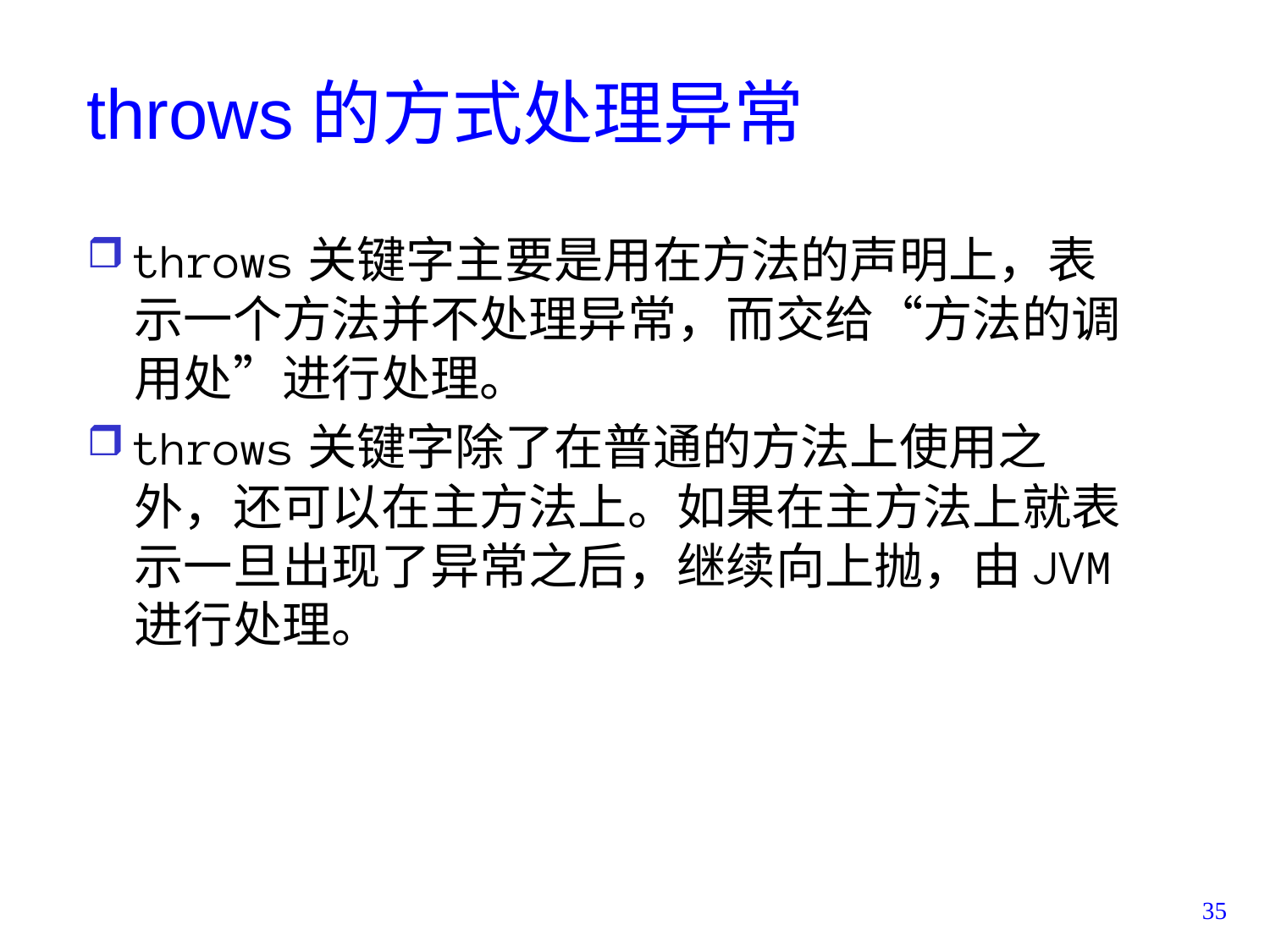

# throws的方式处理异常
throws关键字主要是用在方法的声明上，表示一个方法并不处理异常，而交给“方法的调用处”进行处理。
throws关键字除了在普通的方法上使用之外，还可以在主方法上。如果在主方法上就表示一旦出现了异常之后，继续向上抛，由JVM进行处理。
35